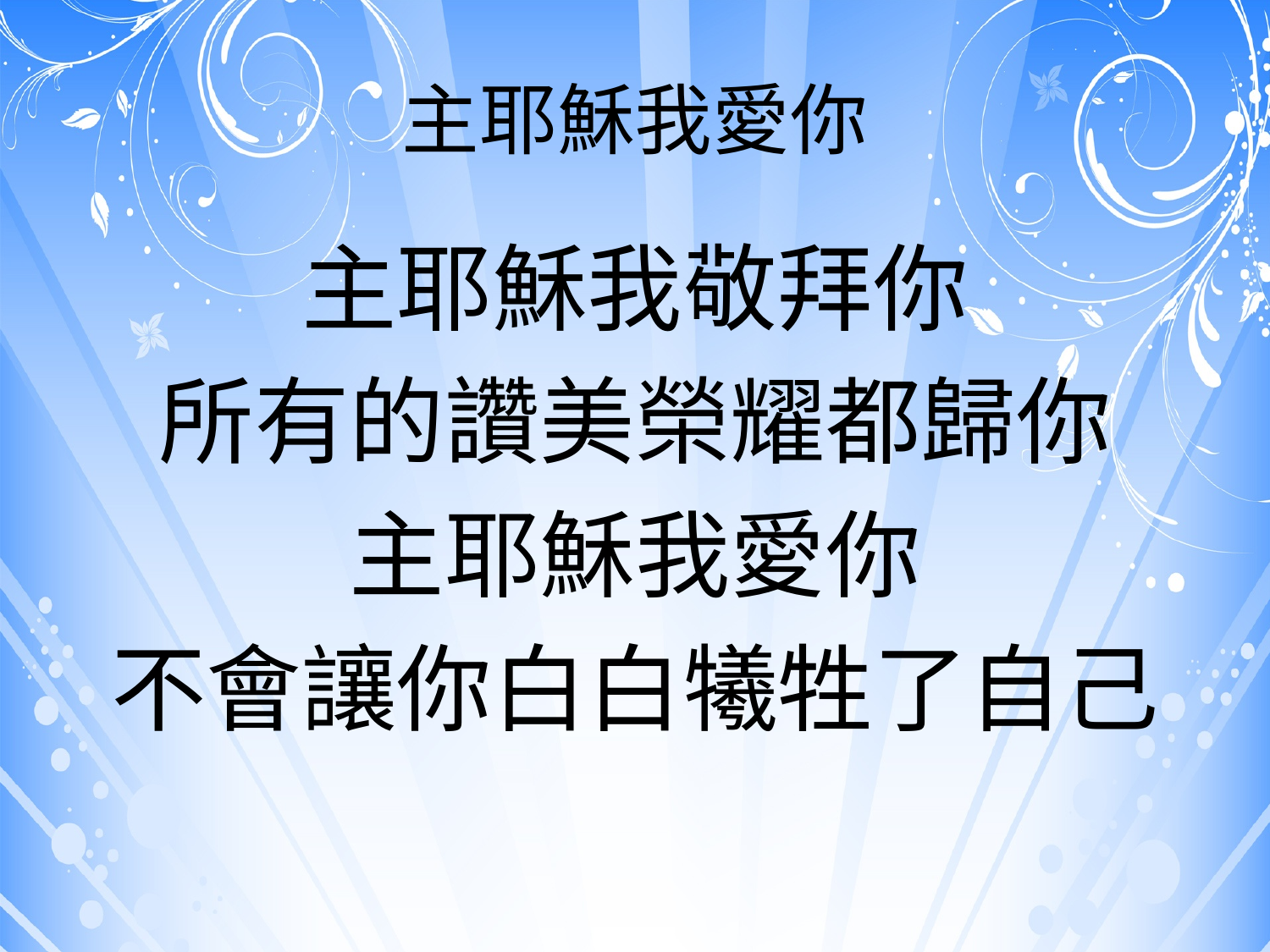

# 主耶穌我愛你
主耶穌我敬拜你
所有的讚美榮耀都歸你
主耶穌我愛你
不會讓你白白犧牲了自己